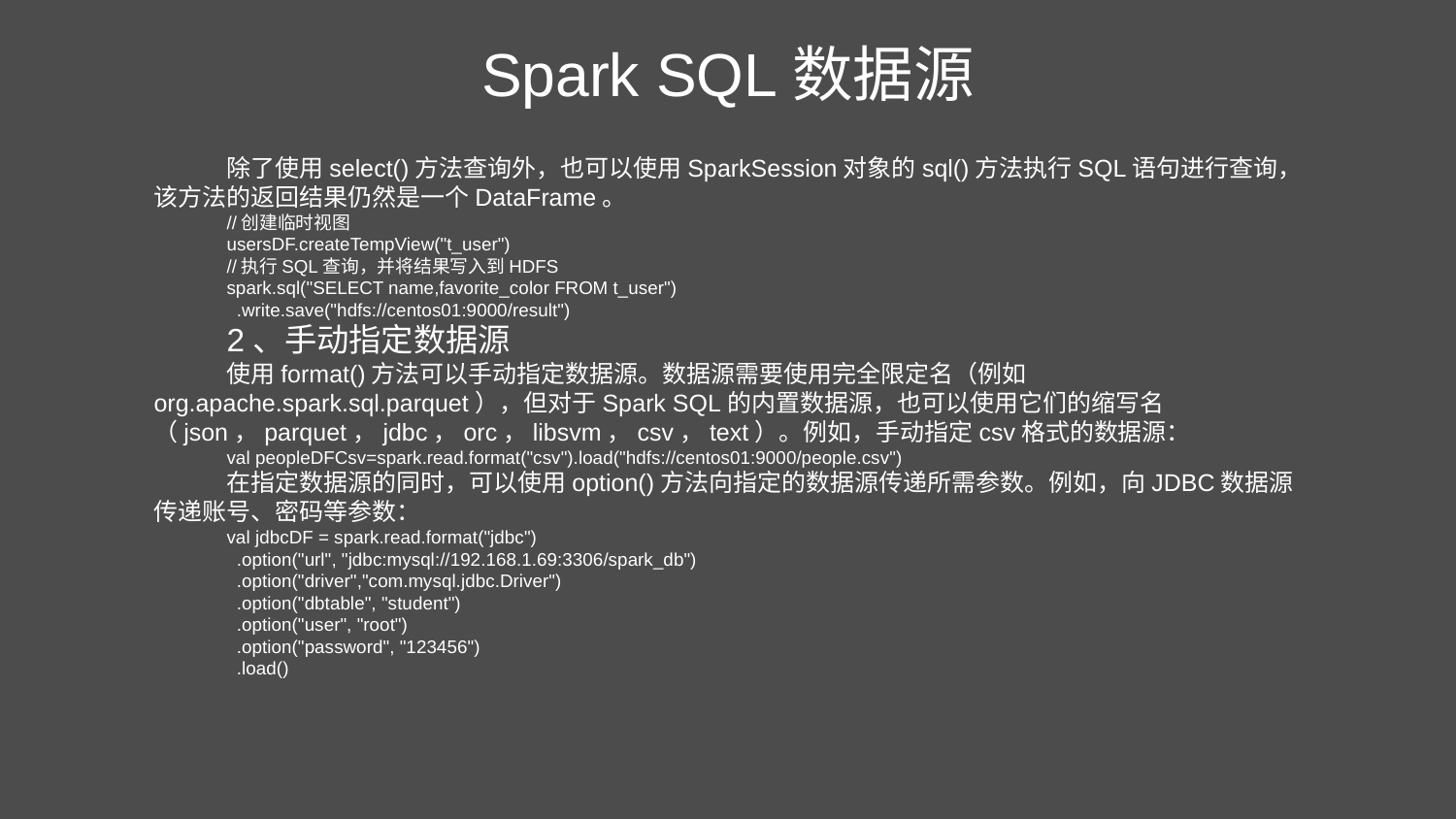

Spark SQL数据源

除了使用select()方法查询外，也可以使用SparkSession对象的sql()方法执行SQL语句进行查询，该方法的返回结果仍然是一个DataFrame。
//创建临时视图
usersDF.createTempView("t_user")
//执行SQL查询，并将结果写入到HDFS
spark.sql("SELECT name,favorite_color FROM t_user")
  .write.save("hdfs://centos01:9000/result")
2、手动指定数据源
使用format()方法可以手动指定数据源。数据源需要使用完全限定名（例如org.apache.spark.sql.parquet），但对于Spark SQL的内置数据源，也可以使用它们的缩写名（json，parquet，jdbc，orc，libsvm，csv，text）。例如，手动指定csv格式的数据源：
val peopleDFCsv=spark.read.format("csv").load("hdfs://centos01:9000/people.csv")
在指定数据源的同时，可以使用option()方法向指定的数据源传递所需参数。例如，向JDBC数据源传递账号、密码等参数：
val jdbcDF = spark.read.format("jdbc")
  .option("url", "jdbc:mysql://192.168.1.69:3306/spark_db")
  .option("driver","com.mysql.jdbc.Driver")
  .option("dbtable", "student")
  .option("user", "root")
  .option("password", "123456")
  .load()